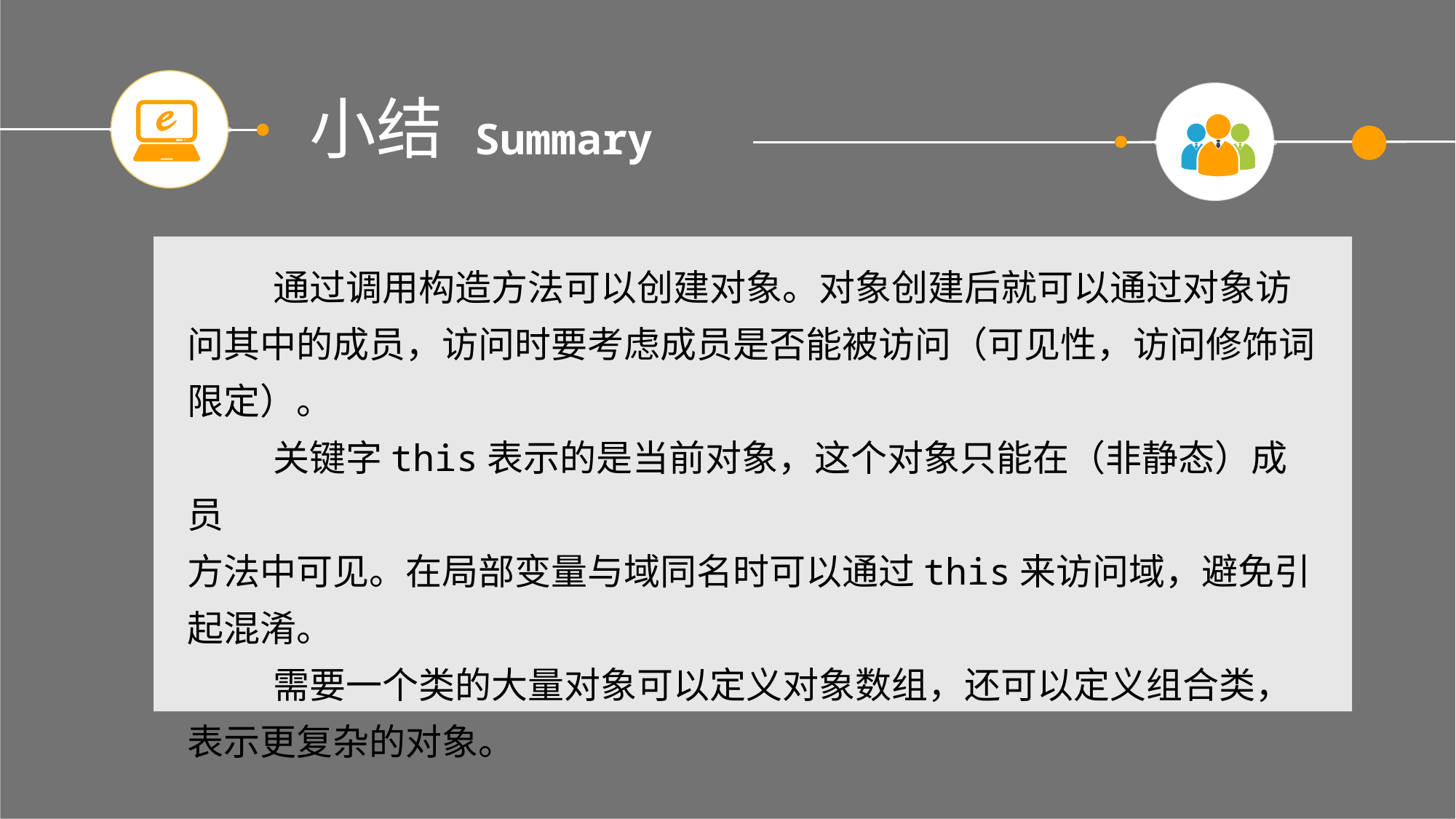

小结

Summary

通过调用构造方法可以创建对象。对象创建后就可以通过对象访问其中的成员，访问时要考虑成员是否能被访问（可见性，访问修饰词限定）。
关键字this表示的是当前对象，这个对象只能在（非静态）成员
方法中可见。在局部变量与域同名时可以通过this来访问域，避免引起混淆。
需要一个类的大量对象可以定义对象数组，还可以定义组合类，表示更复杂的对象。